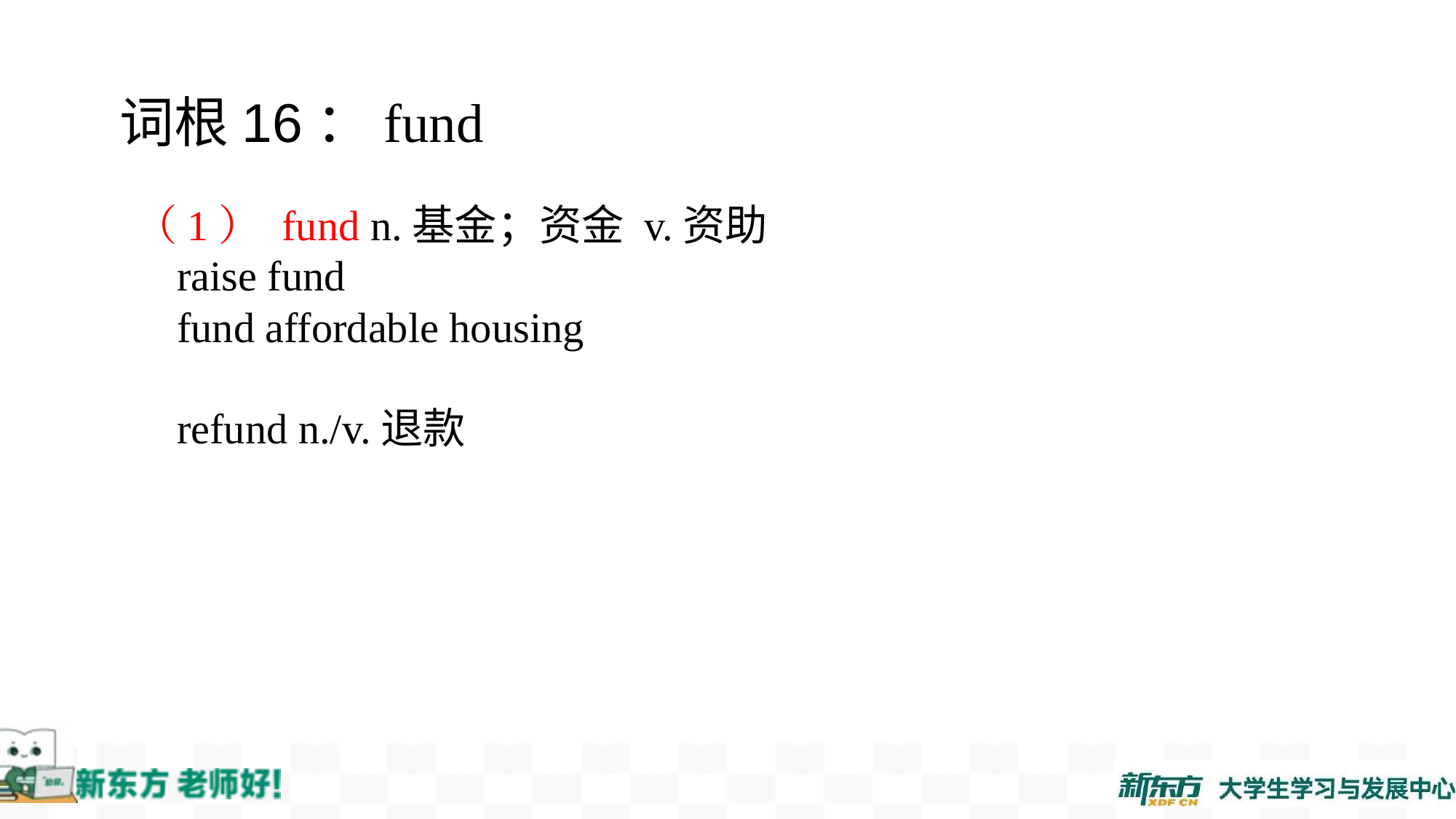

词根16：fund
（1） fund n.基金；资金 v.资助
    raise fund
    fund affordable housing

    refund n./v.退款